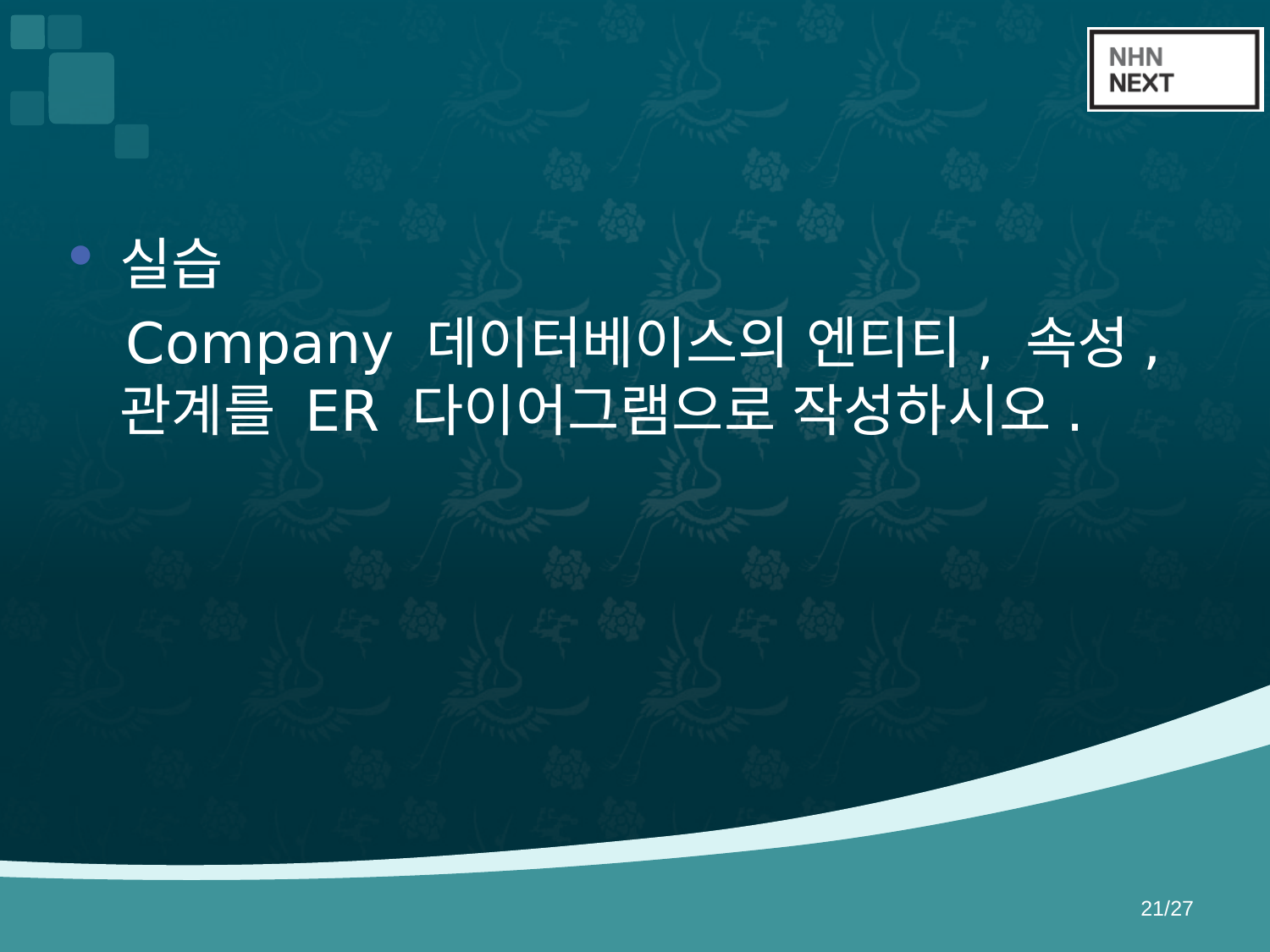

#
실습
   Company 데이터베이스의 엔티티, 속성, 관계를 ER 다이어그램으로 작성하시오.
21/27